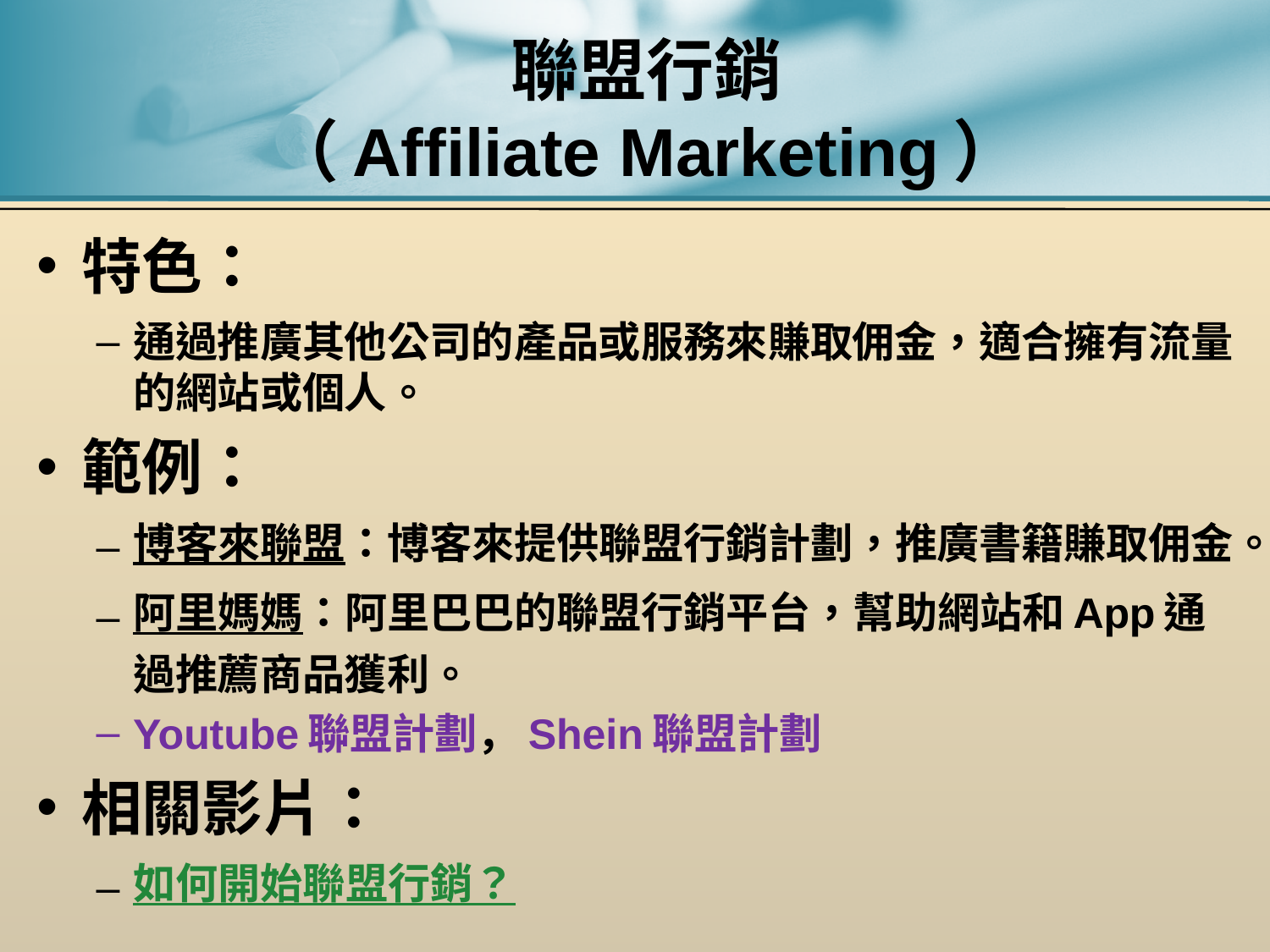

# 聯盟行銷 （Affiliate Marketing）
特色：
通過推廣其他公司的產品或服務來賺取佣金，適合擁有流量的網站或個人。
範例：
博客來聯盟：博客來提供聯盟行銷計劃，推廣書籍賺取佣金。
阿里媽媽：阿里巴巴的聯盟行銷平台，幫助網站和App通過推薦商品獲利。
Youtube聯盟計劃，Shein聯盟計劃
相關影片：
如何開始聯盟行銷？